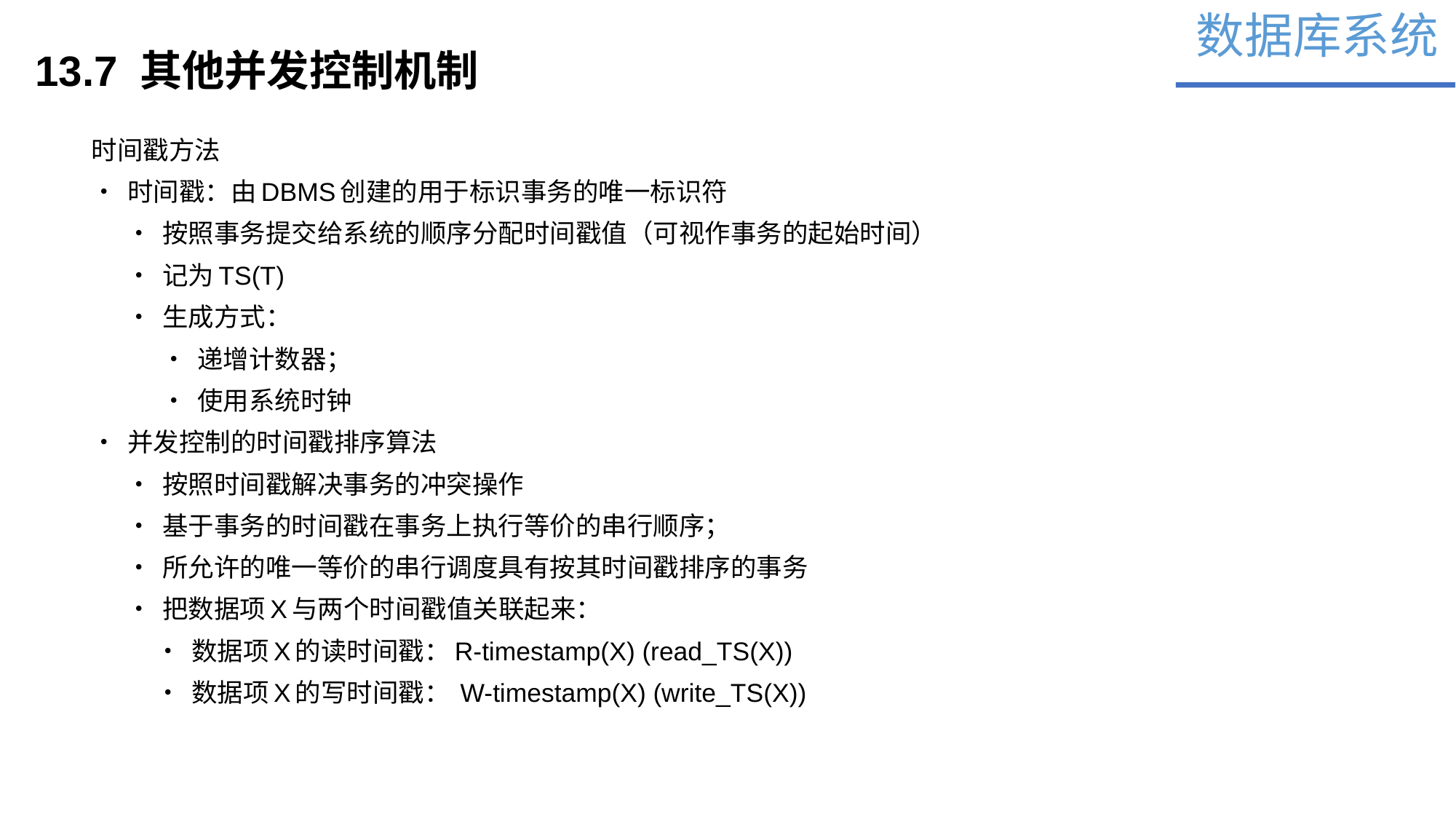

数据库系统
13.7 其他并发控制机制

时间戳方法
• 时间戳：由DBMS创建的用于标识事务的唯一标识符
      • 按照事务提交给系统的顺序分配时间戳值（可视作事务的起始时间）
      • 记为TS(T)
      • 生成方式：
            • 递增计数器；
            • 使用系统时钟
• 并发控制的时间戳排序算法
      • 按照时间戳解决事务的冲突操作
      • 基于事务的时间戳在事务上执行等价的串行顺序；
      • 所允许的唯一等价的串行调度具有按其时间戳排序的事务
      • 把数据项X与两个时间戳值关联起来：
           • 数据项X的读时间戳：R-timestamp(X) (read_TS(X))
           • 数据项X的写时间戳： W-timestamp(X) (write_TS(X))